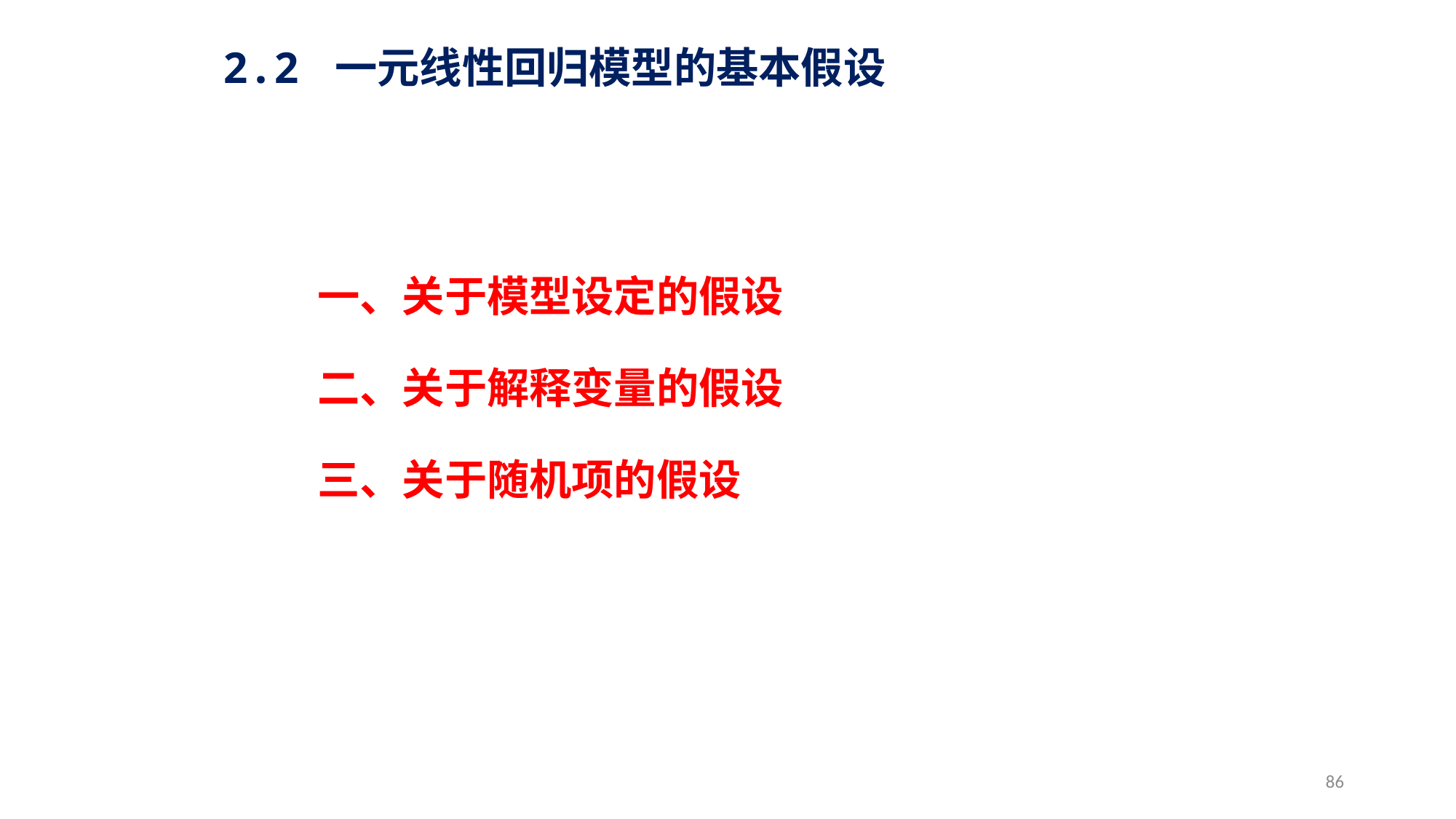

2.2 一元线性回归模型的基本假设

一、关于模型设定的假设
二、关于解释变量的假设
三、关于随机项的假设
86